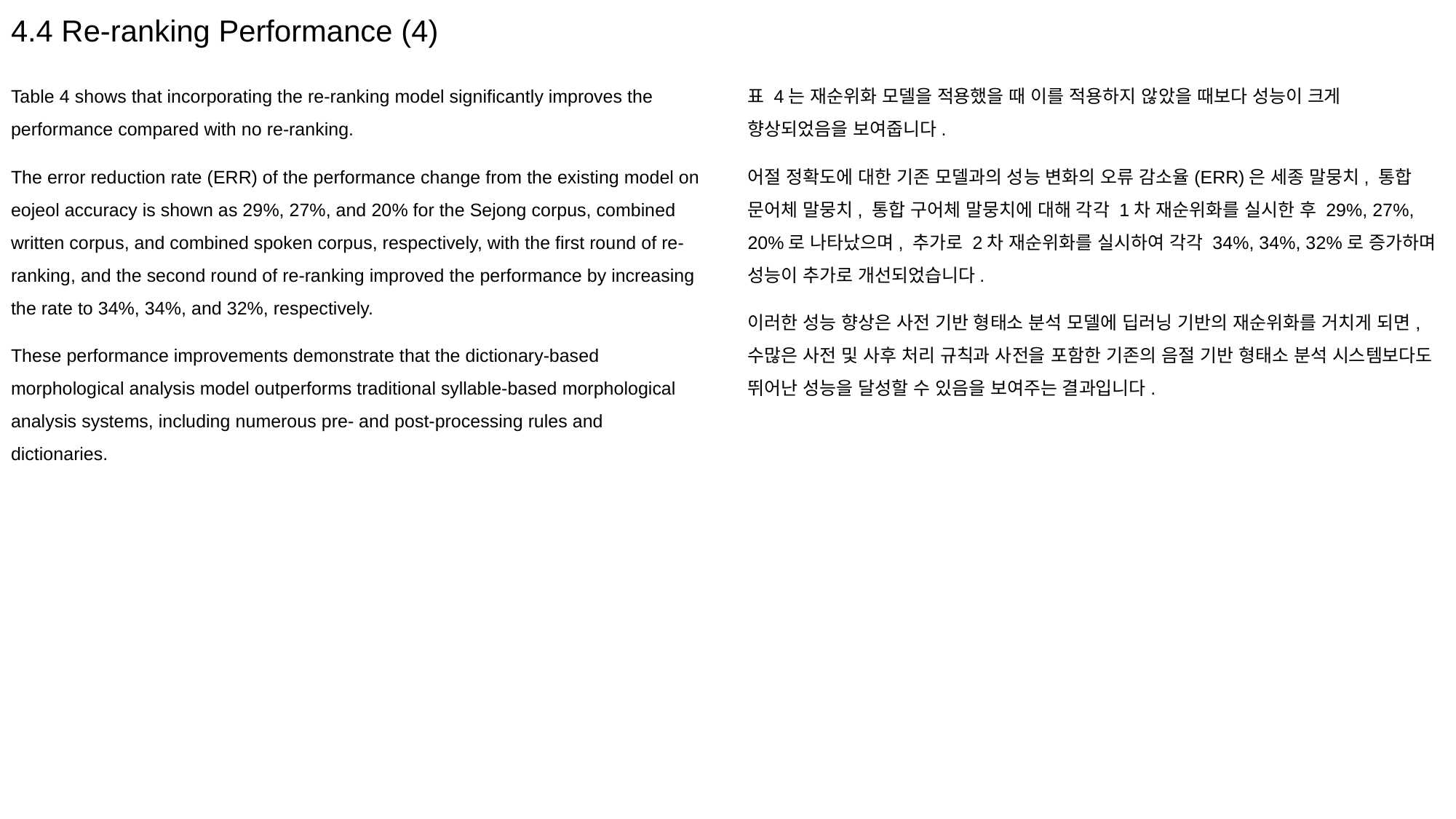

# 4.4 Re-ranking Performance (4)
Table 4 shows that incorporating the re-ranking model significantly improves the performance compared with no re-ranking.
The error reduction rate (ERR) of the performance change from the existing model on eojeol accuracy is shown as 29%, 27%, and 20% for the Sejong corpus, combined written corpus, and combined spoken corpus, respectively, with the first round of re-ranking, and the second round of re-ranking improved the performance by increasing the rate to 34%, 34%, and 32%, respectively.
These performance improvements demonstrate that the dictionary-based morphological analysis model outperforms traditional syllable-based morphological analysis systems, including numerous pre- and post-processing rules and dictionaries.
표 4는 재순위화 모델을 적용했을 때 이를 적용하지 않았을 때보다 성능이 크게 향상되었음을 보여줍니다.
어절 정확도에 대한 기존 모델과의 성능 변화의 오류 감소율(ERR)은 세종 말뭉치, 통합 문어체 말뭉치, 통합 구어체 말뭉치에 대해 각각 1차 재순위화를 실시한 후 29%, 27%, 20%로 나타났으며, 추가로 2차 재순위화를 실시하여 각각 34%, 34%, 32%로 증가하며 성능이 추가로 개선되었습니다.
이러한 성능 향상은 사전 기반 형태소 분석 모델에 딥러닝 기반의 재순위화를 거치게 되면, 수많은 사전 및 사후 처리 규칙과 사전을 포함한 기존의 음절 기반 형태소 분석 시스템보다도 뛰어난 성능을 달성할 수 있음을 보여주는 결과입니다.